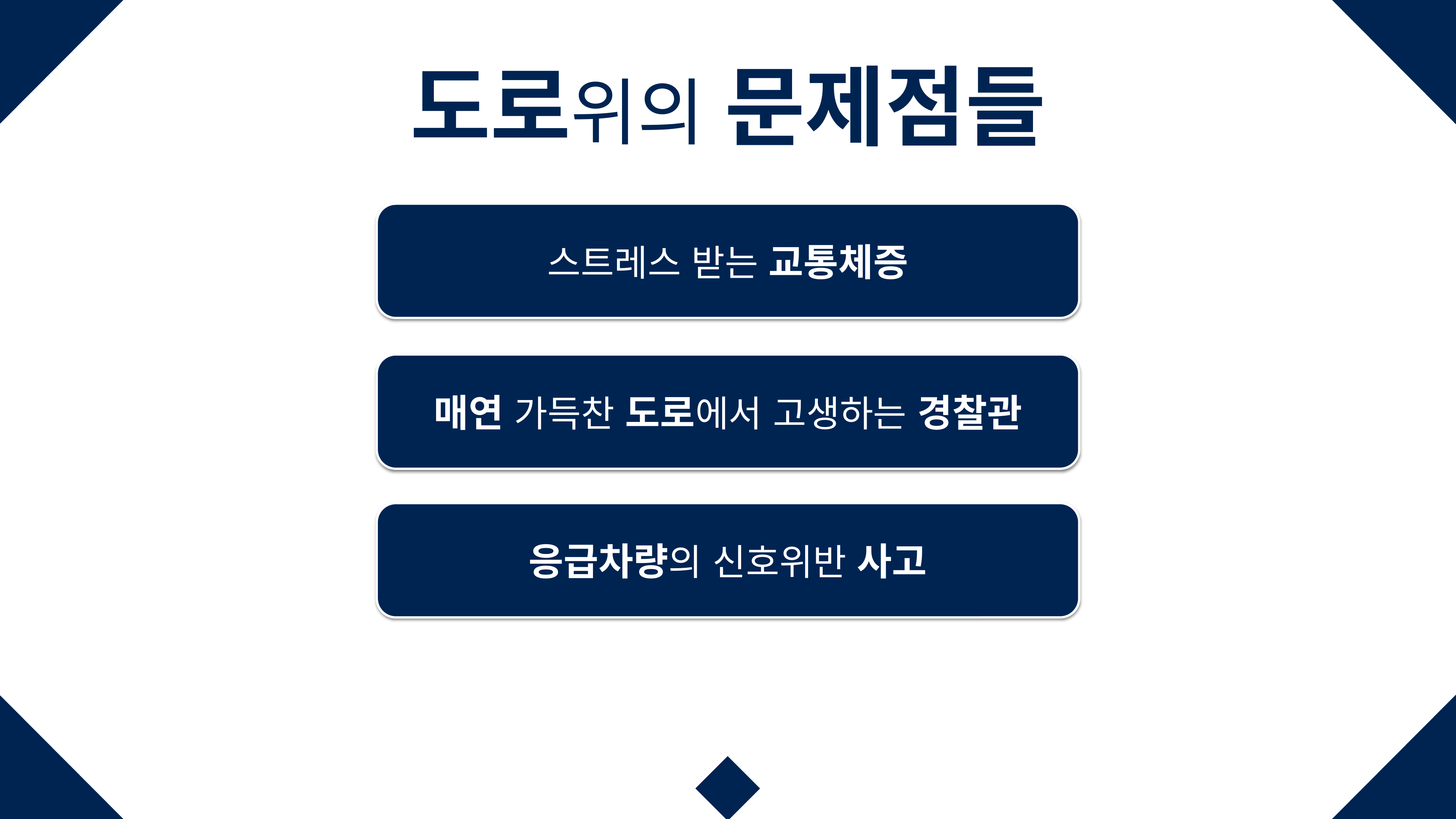

도로위의 문제점들
스트레스 받는 교통체증
매연 가득찬 도로에서 고생하는 경찰관
응급차량의 신호위반 사고